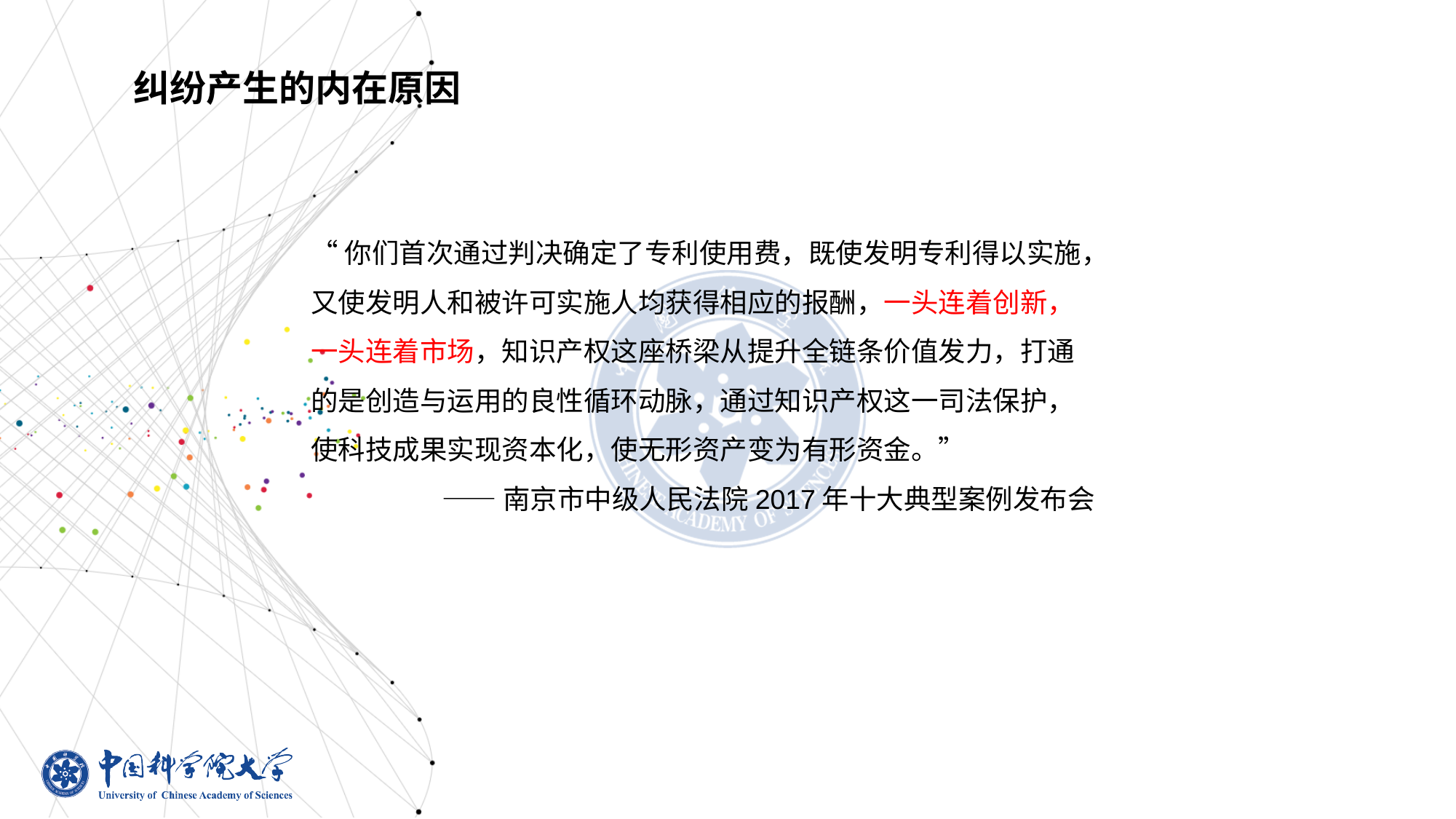

纠纷产生的内在原因
“你们首次通过判决确定了专利使用费，既使发明专利得以实施，又使发明人和被许可实施人均获得相应的报酬，一头连着创新，一头连着市场，知识产权这座桥梁从提升全链条价值发力，打通的是创造与运用的良性循环动脉，通过知识产权这一司法保护，使科技成果实现资本化，使无形资产变为有形资金。”
——南京市中级人民法院2017年十大典型案例发布会